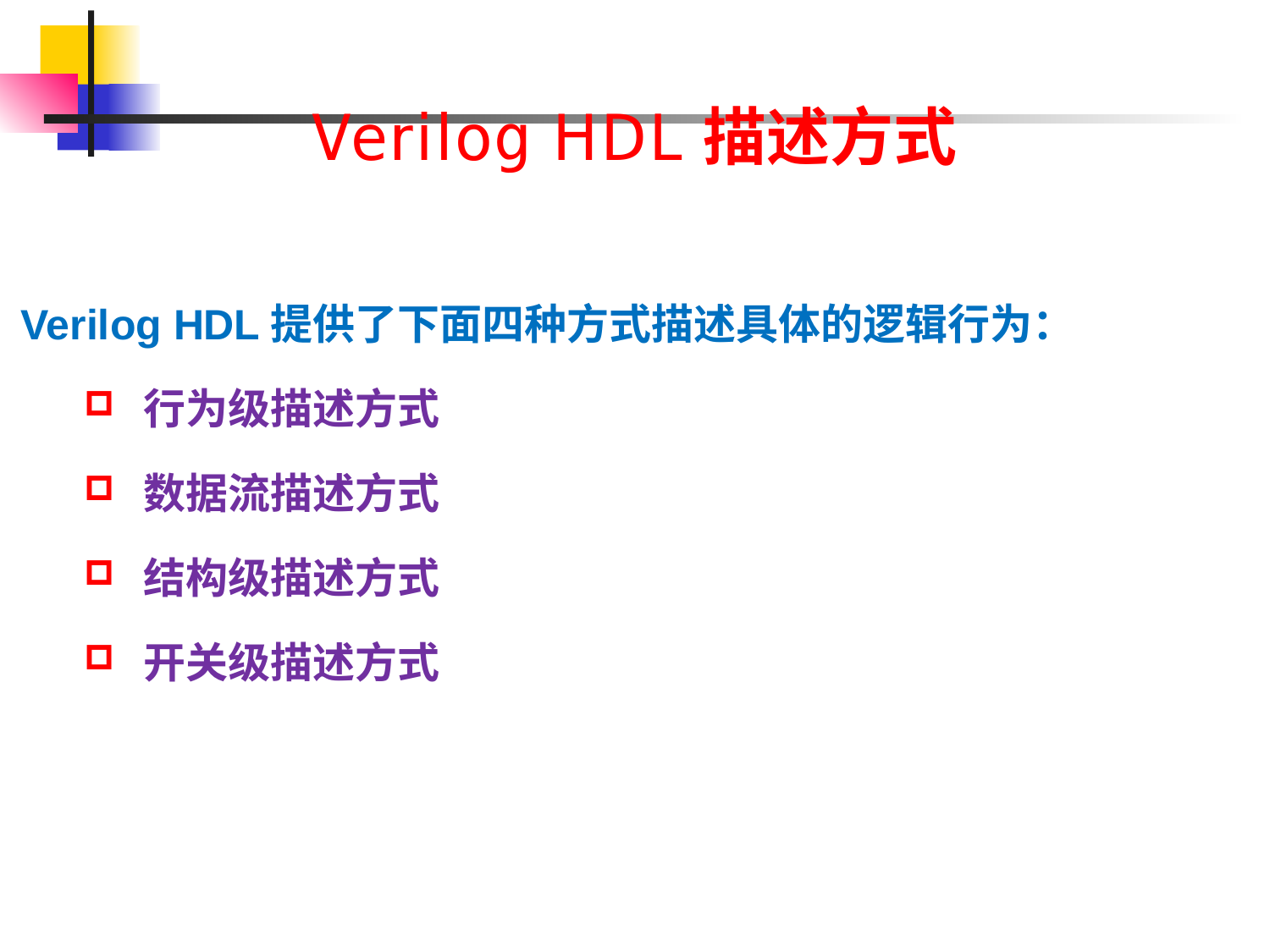

# Verilog HDL描述方式
Verilog HDL提供了下面四种方式描述具体的逻辑行为：
 行为级描述方式
 数据流描述方式
 结构级描述方式
 开关级描述方式